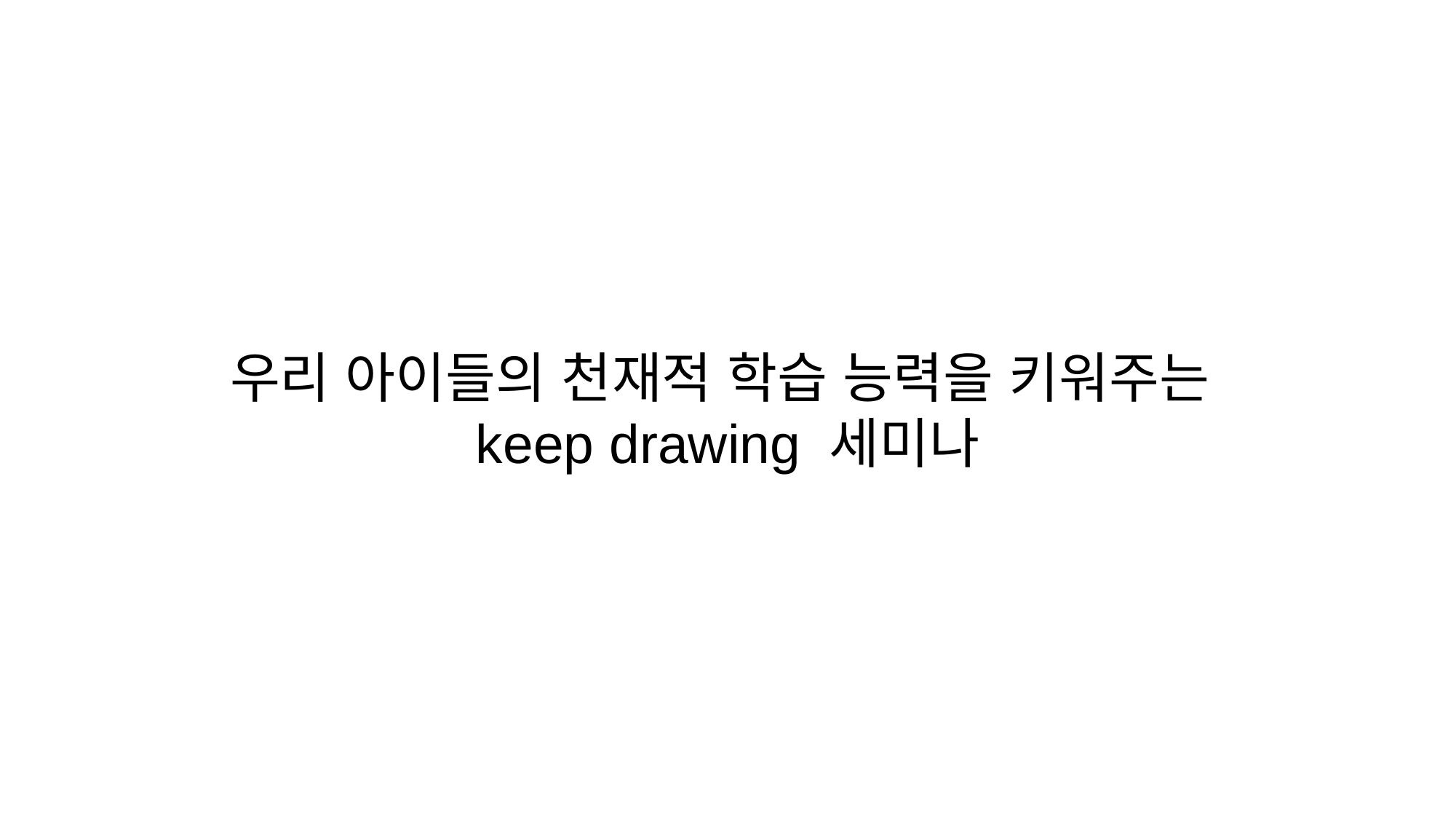

우리 아이들의 천재적 학습 능력을 키워주는
keep drawing 세미나